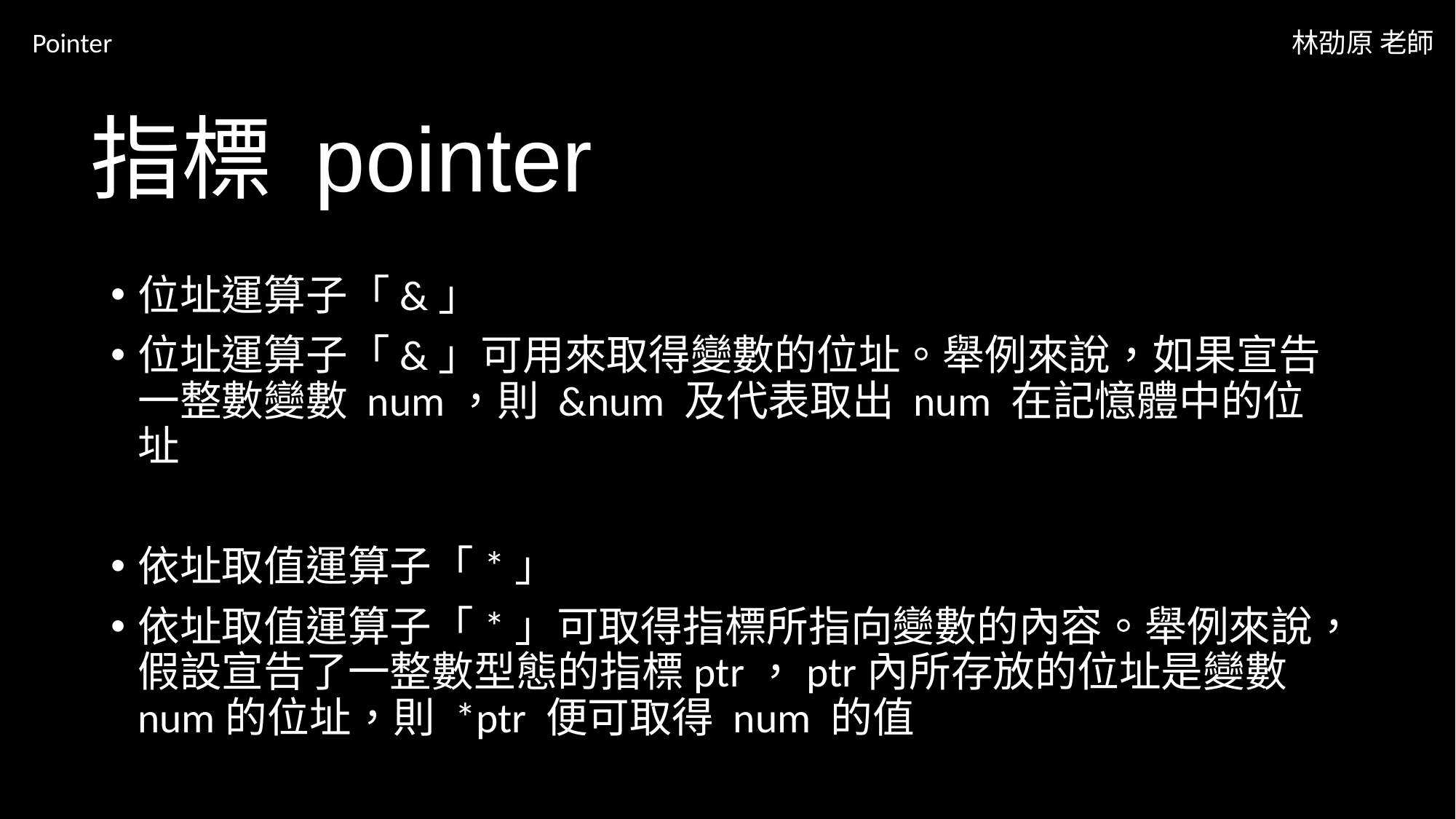

Pointer
林劭原 老師
# 指標 pointer
位址運算子「&」
位址運算子「&」可用來取得變數的位址。舉例來說，如果宣告一整數變數 num，則 &num 及代表取出 num 在記憶體中的位址

依址取值運算子「*」
依址取值運算子「*」可取得指標所指向變數的內容。舉例來說，假設宣告了一整數型態的指標ptr，ptr內所存放的位址是變數num的位址，則 *ptr 便可取得 num 的值